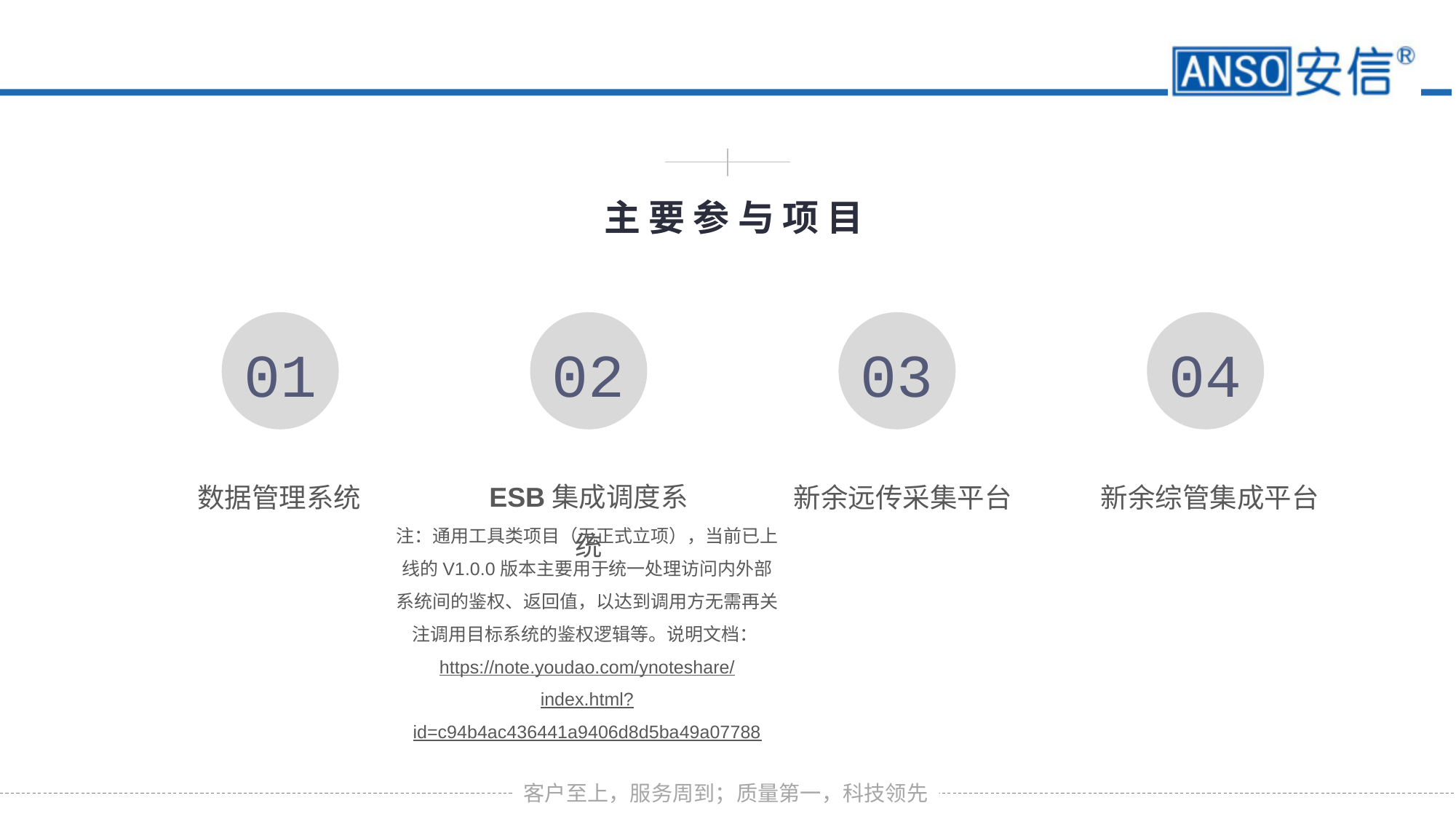

主 要 参 与 项 目

01
02
03
04
ESB集成调度系统
新余远传采集平台
新余综管集成平台
数据管理系统
注：通用工具类项目（无正式立项），当前已上线的V1.0.0版本主要用于统一处理访问内外部系统间的鉴权、返回值，以达到调用方无需再关注调用目标系统的鉴权逻辑等。说明文档：https://note.youdao.com/ynoteshare/index.html?id=c94b4ac436441a9406d8d5ba49a07788
5